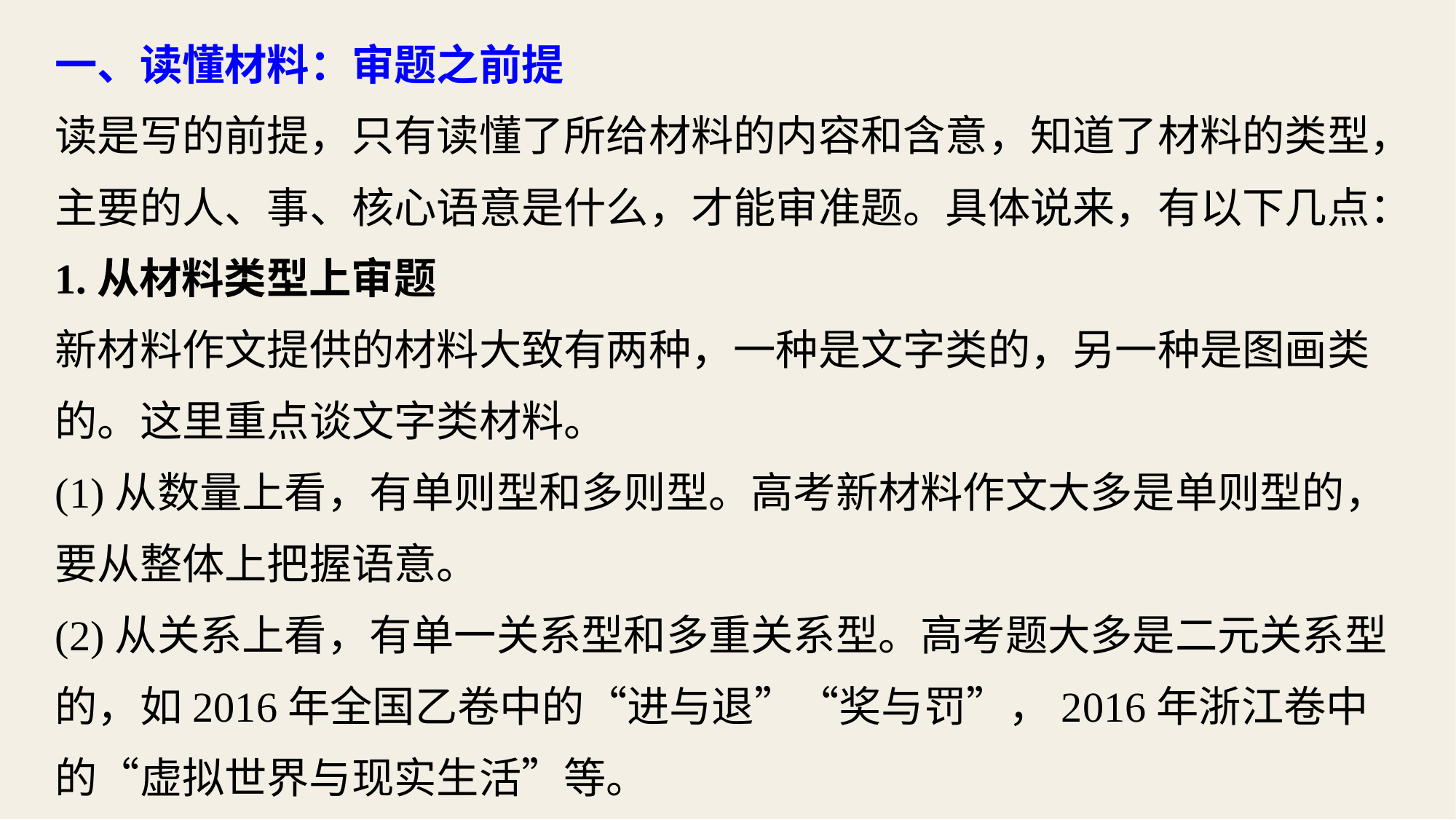

一、读懂材料：审题之前提
读是写的前提，只有读懂了所给材料的内容和含意，知道了材料的类型，主要的人、事、核心语意是什么，才能审准题。具体说来，有以下几点：
1.从材料类型上审题
新材料作文提供的材料大致有两种，一种是文字类的，另一种是图画类的。这里重点谈文字类材料。
(1)从数量上看，有单则型和多则型。高考新材料作文大多是单则型的，要从整体上把握语意。
(2)从关系上看，有单一关系型和多重关系型。高考题大多是二元关系型的，如2016年全国乙卷中的“进与退”“奖与罚”，2016年浙江卷中的“虚拟世界与现实生活”等。